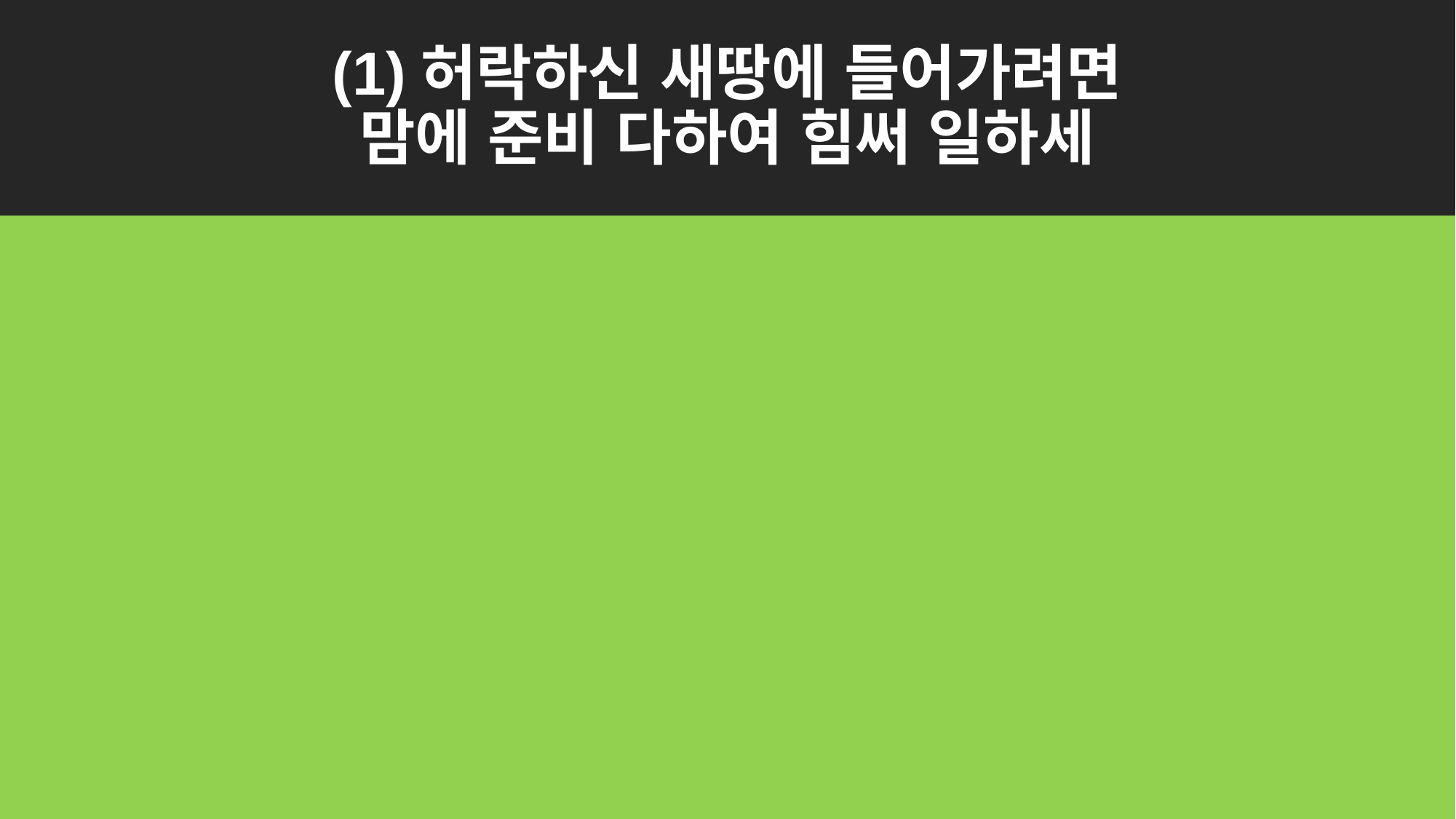

# (1)허락하신 새땅에 들어가려면
맘에 준비 다하여 힘써 일하세